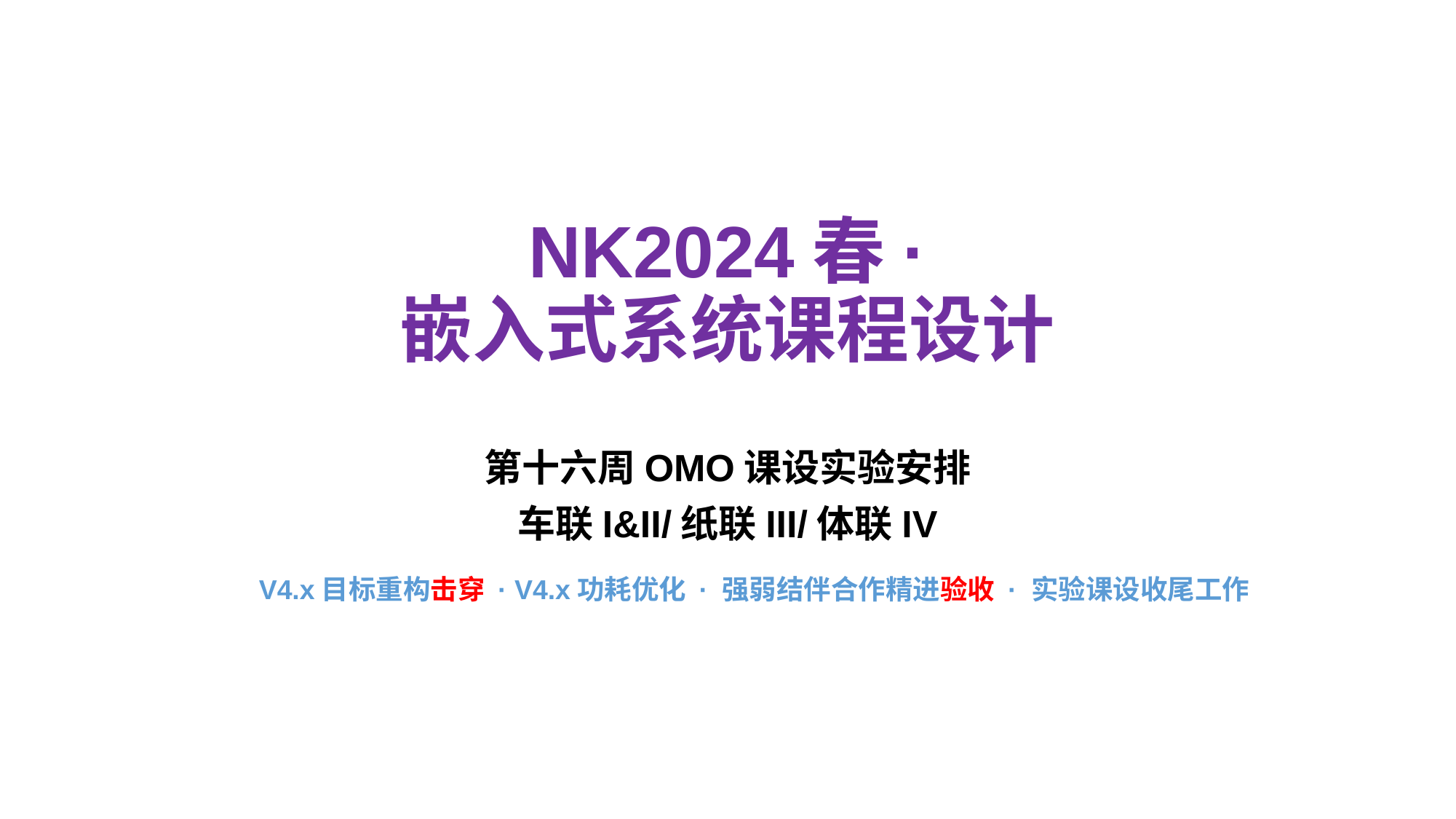

# NK2024春· 嵌入式系统课程设计
第十六周OMO课设实验安排
车联I&II/纸联III/体联IV
V4.x目标重构击穿 · V4.x功耗优化 · 强弱结伴合作精进验收 · 实验课设收尾工作